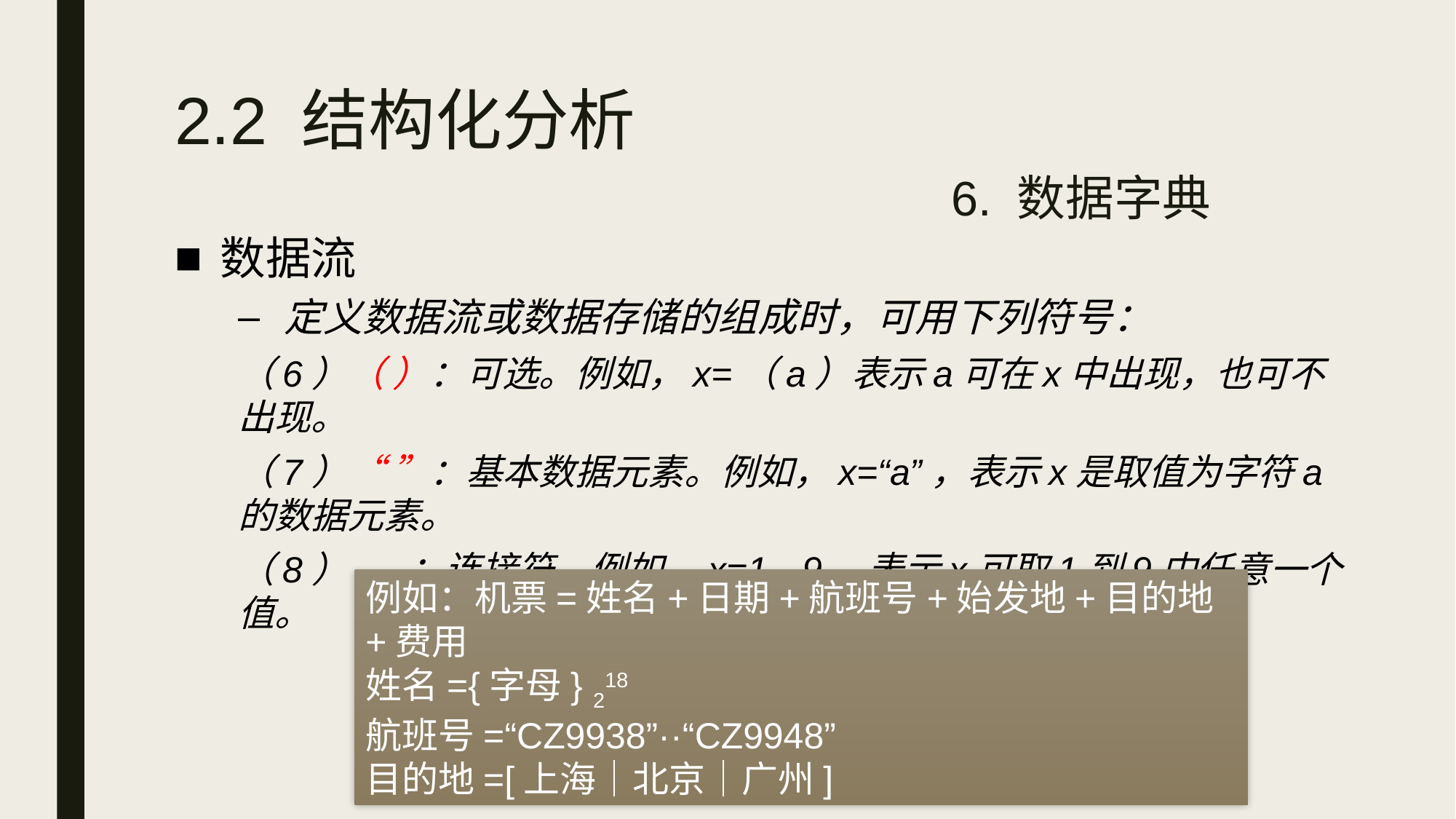

# 2.2 结构化分析 6. 数据字典
数据流
定义数据流或数据存储的组成时，可用下列符号：
（6）（ ）：可选。例如，x=（a）表示a可在x中出现，也可不出现。
（7）“ ”：基本数据元素。例如，x=“a”，表示x是取值为字符a的数据元素。
（8） · ·：连接符。例如，x=1· ·9，表示x可取1到9中任意一个值。

例如：机票=姓名+日期+航班号+始发地+目的地+费用
姓名={字母} 218
航班号=“CZ9938”··“CZ9948”
目的地=[上海│北京│广州]